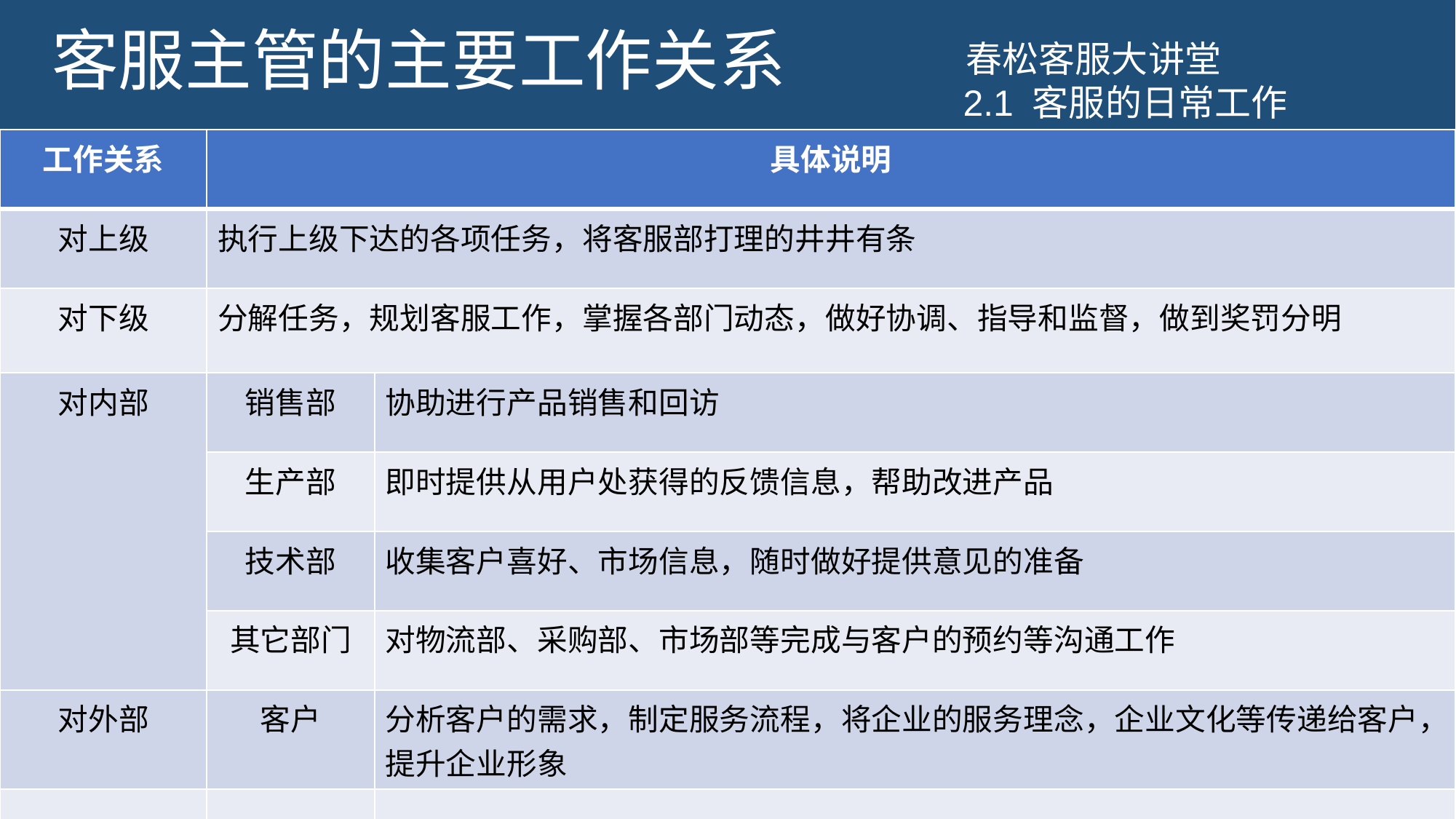

# 客服主管的主要工作关系
春松客服大讲堂
2.1 客服的日常工作
| 工作关系 | 具体说明 |  |
| --- | --- | --- |
| 对上级 | 执行上级下达的各项任务，将客服部打理的井井有条 |  |
| 对下级 | 分解任务，规划客服工作，掌握各部门动态，做好协调、指导和监督，做到奖罚分明 |  |
| 对内部 | 销售部 | 协助进行产品销售和回访 |
|  | 生产部 | 即时提供从用户处获得的反馈信息，帮助改进产品 |
|  | 技术部 | 收集客户喜好、市场信息，随时做好提供意见的准备 |
|  | 其它部门 | 对物流部、采购部、市场部等完成与客户的预约等沟通工作 |
| 对外部 | 客户 | 分析客户的需求，制定服务流程，将企业的服务理念，企业文化等传递给客户，提升企业形象 |
|  |  |  |